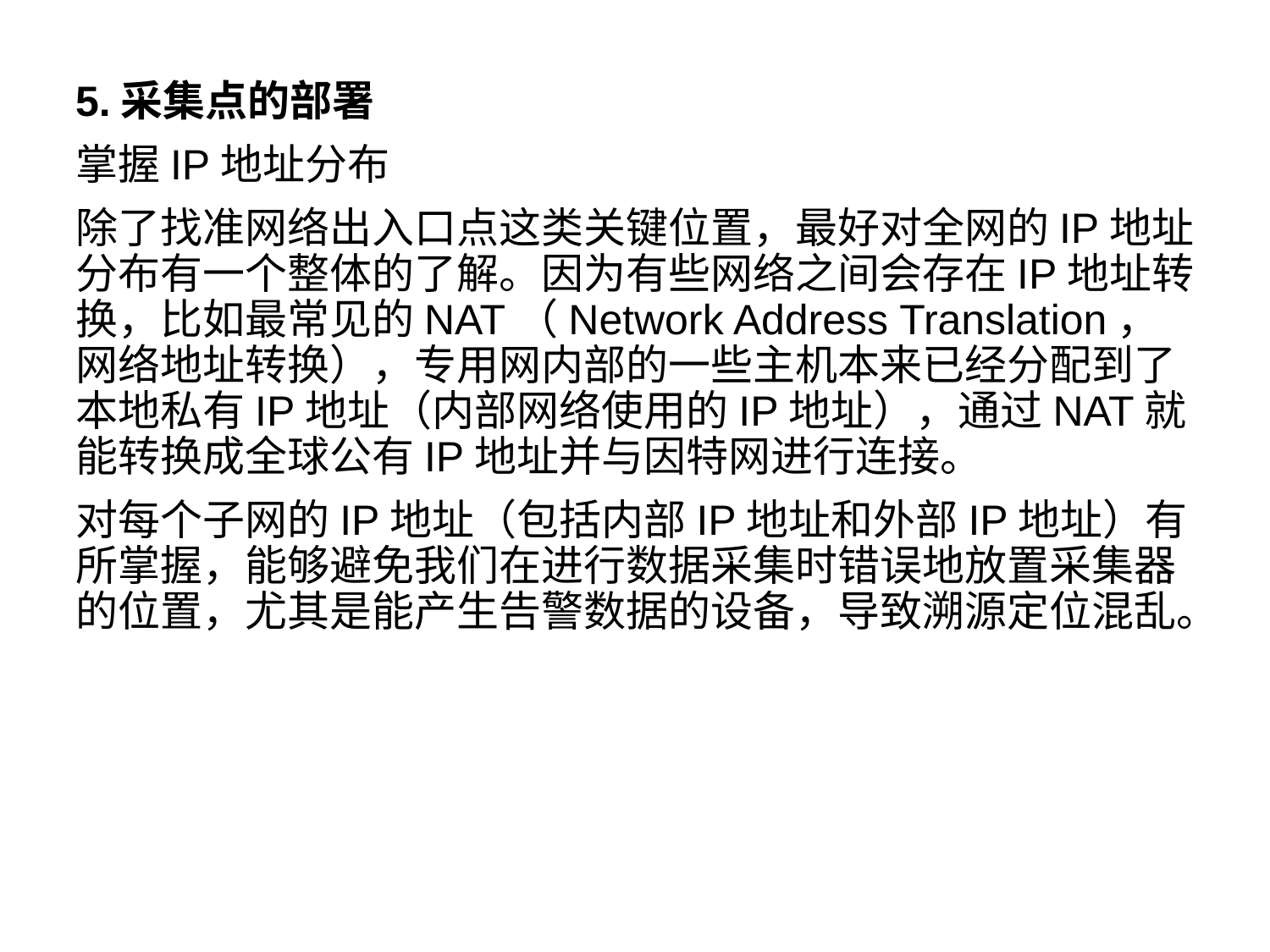

5.采集点的部署
掌握IP地址分布
除了找准网络出入口点这类关键位置，最好对全网的IP地址分布有一个整体的了解。因为有些网络之间会存在IP地址转换，比如最常见的NAT（Network Address Translation，网络地址转换），专用网内部的一些主机本来已经分配到了本地私有IP地址（内部网络使用的IP地址），通过NAT就能转换成全球公有IP地址并与因特网进行连接。
对每个子网的IP地址（包括内部IP地址和外部IP地址）有所掌握，能够避免我们在进行数据采集时错误地放置采集器的位置，尤其是能产生告警数据的设备，导致溯源定位混乱。